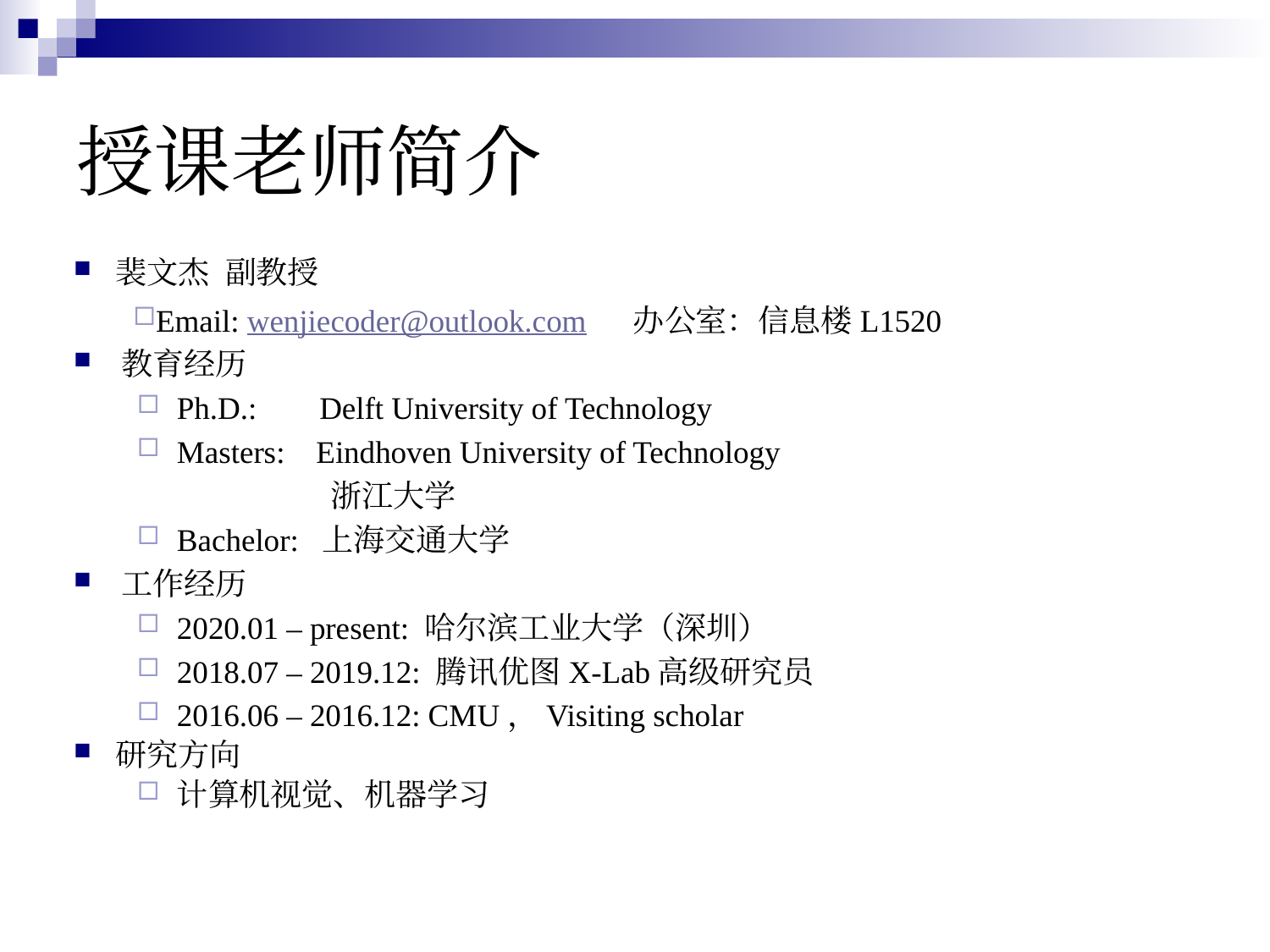

# 授课老师简介
  裴文杰  副教授
Email: wenjiecoder@outlook.com     办公室：信息楼L1520
教育经历
Ph.D.:        Delft University of Technology
Masters:    Eindhoven University of Technology
                 浙江大学
Bachelor:  上海交通大学
工作经历
2020.01 – present: 哈尔滨工业大学（深圳）
2018.07 – 2019.12: 腾讯优图X-Lab高级研究员
2016.06 – 2016.12: CMU，Visiting scholar
  研究方向
计算机视觉、机器学习